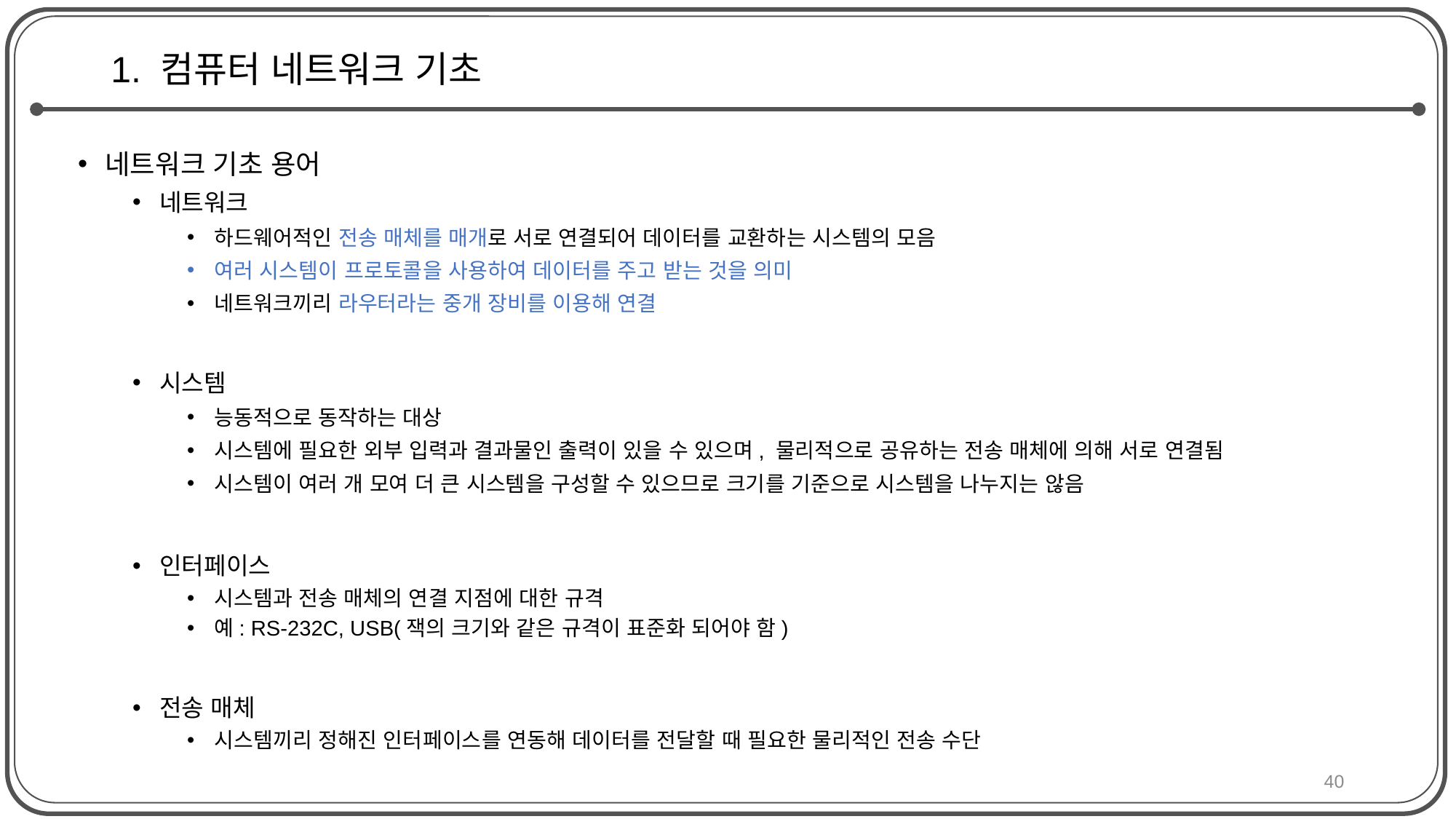

# 1. 컴퓨터 네트워크 기초
네트워크 기초 용어
네트워크
하드웨어적인 전송 매체를 매개로 서로 연결되어 데이터를 교환하는 시스템의 모음
여러 시스템이 프로토콜을 사용하여 데이터를 주고 받는 것을 의미
네트워크끼리 라우터라는 중개 장비를 이용해 연결

시스템
능동적으로 동작하는 대상
시스템에 필요한 외부 입력과 결과물인 출력이 있을 수 있으며, 물리적으로 공유하는 전송 매체에 의해 서로 연결됨
시스템이 여러 개 모여 더 큰 시스템을 구성할 수 있으므로 크기를 기준으로 시스템을 나누지는 않음

인터페이스
시스템과 전송 매체의 연결 지점에 대한 규격
예: RS-232C, USB(잭의 크기와 같은 규격이 표준화 되어야 함)

전송 매체
시스템끼리 정해진 인터페이스를 연동해 데이터를 전달할 때 필요한 물리적인 전송 수단

40